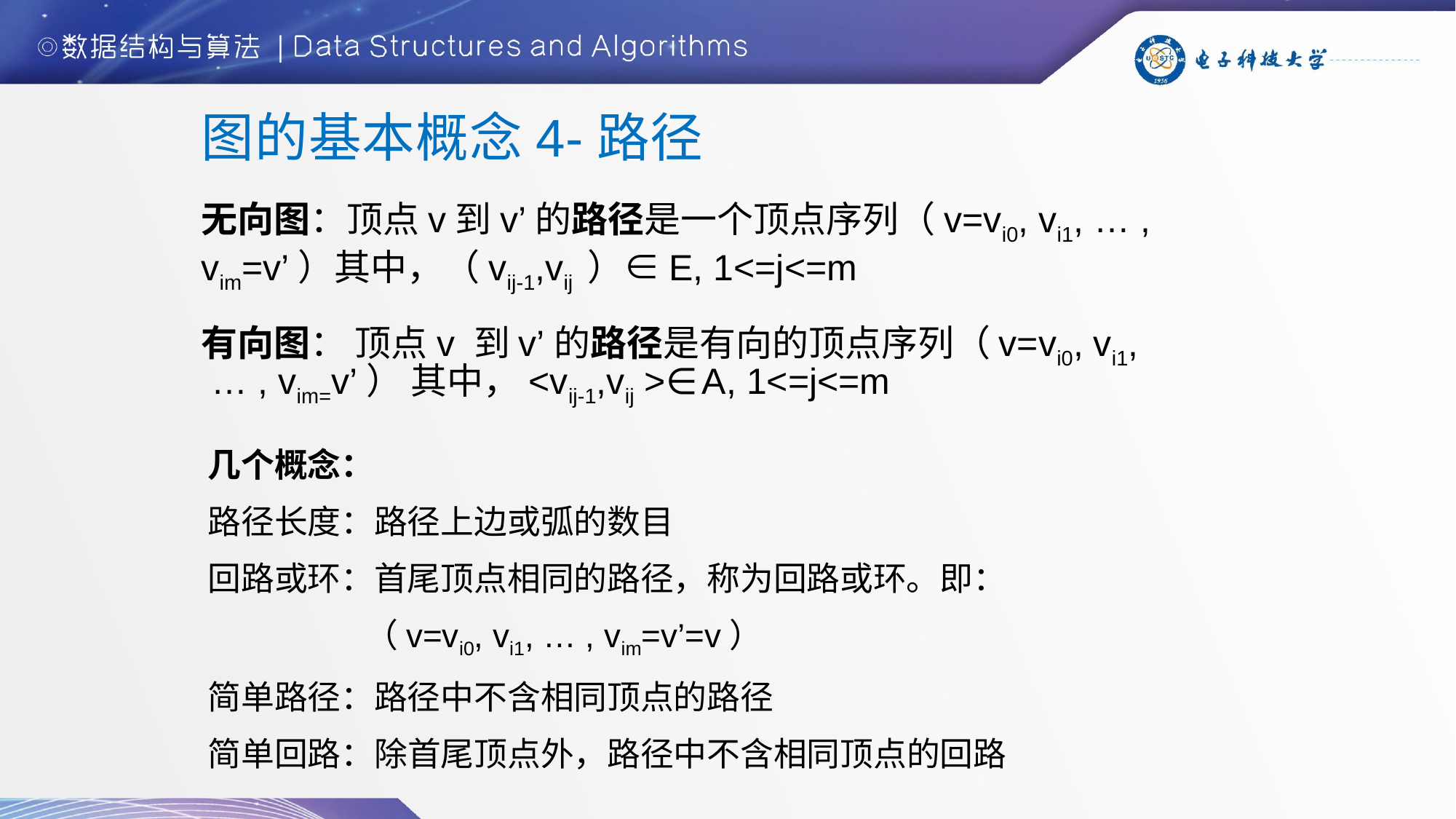

# 图的基本概念4-路径
无向图：顶点v到v’的路径是一个顶点序列（v=vi0, vi1, … ,
vim=v’）其中，（vij-1,vij ）∈E, 1<=j<=m

有向图： 顶点v 到v’的路径是有向的顶点序列（v=vi0, vi1,
 … , vim=v’） 其中，<vij-1,vij >∈A, 1<=j<=m
几个概念：
路径长度：路径上边或弧的数目
回路或环：首尾顶点相同的路径，称为回路或环。即：
                    （v=vi0, vi1, … , vim=v’=v）
简单路径：路径中不含相同顶点的路径
简单回路：除首尾顶点外，路径中不含相同顶点的回路